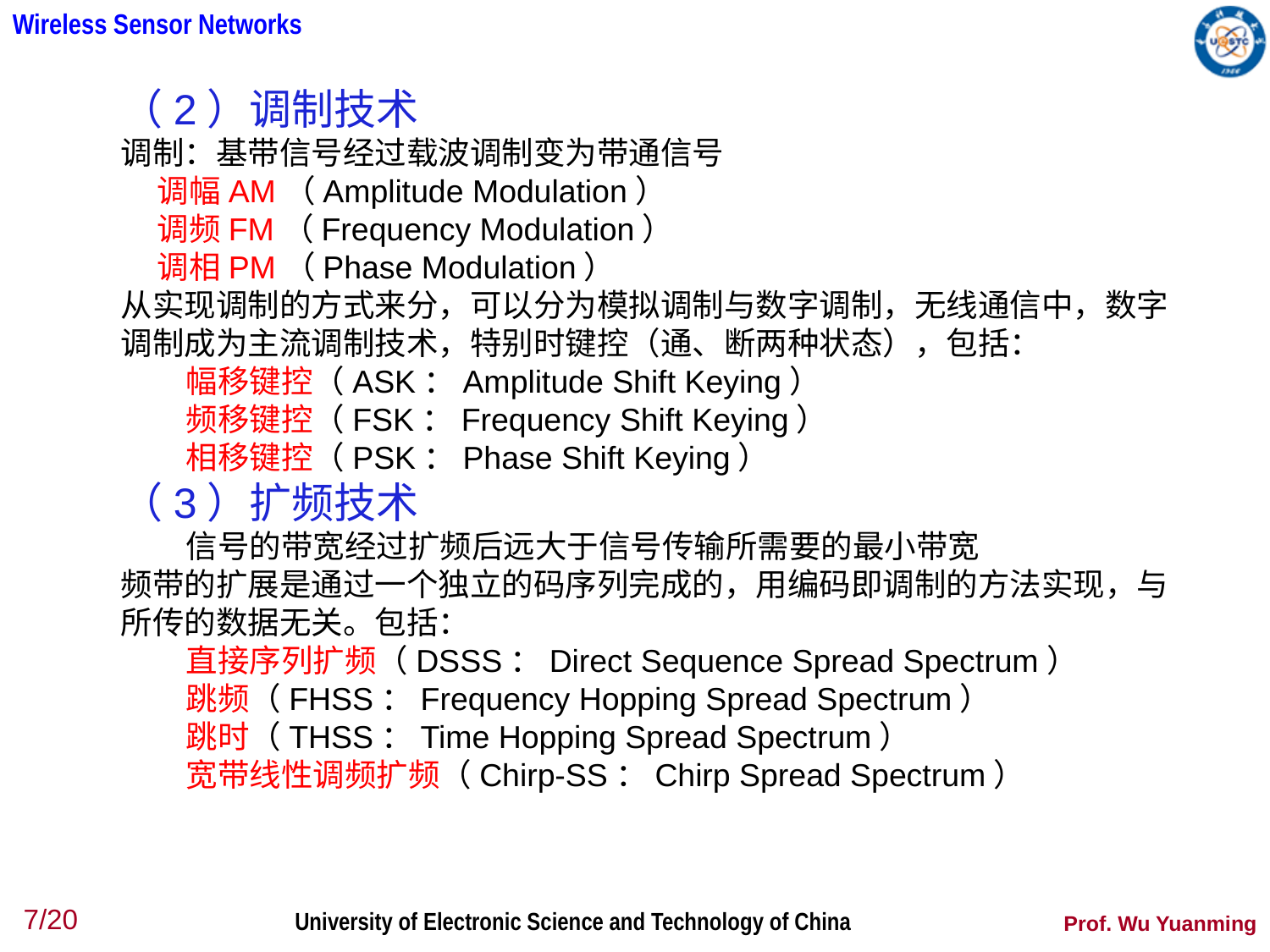

（2）调制技术
调制：基带信号经过载波调制变为带通信号
    调幅AM（Amplitude Modulation）
    调频FM（Frequency Modulation）
    调相PM（Phase Modulation）
从实现调制的方式来分，可以分为模拟调制与数字调制，无线通信中，数字调制成为主流调制技术，特别时键控（通、断两种状态），包括：
        幅移键控（ASK：Amplitude Shift Keying）
        频移键控（FSK：Frequency Shift Keying）
        相移键控（PSK：Phase Shift Keying）
（3）扩频技术
        信号的带宽经过扩频后远大于信号传输所需要的最小带宽
频带的扩展是通过一个独立的码序列完成的，用编码即调制的方法实现，与所传的数据无关。包括：
        直接序列扩频（DSSS：Direct Sequence Spread Spectrum）
        跳频（FHSS：Frequency Hopping Spread Spectrum）
        跳时（THSS：Time Hopping Spread Spectrum）
        宽带线性调频扩频（Chirp-SS：Chirp Spread Spectrum）

7/20